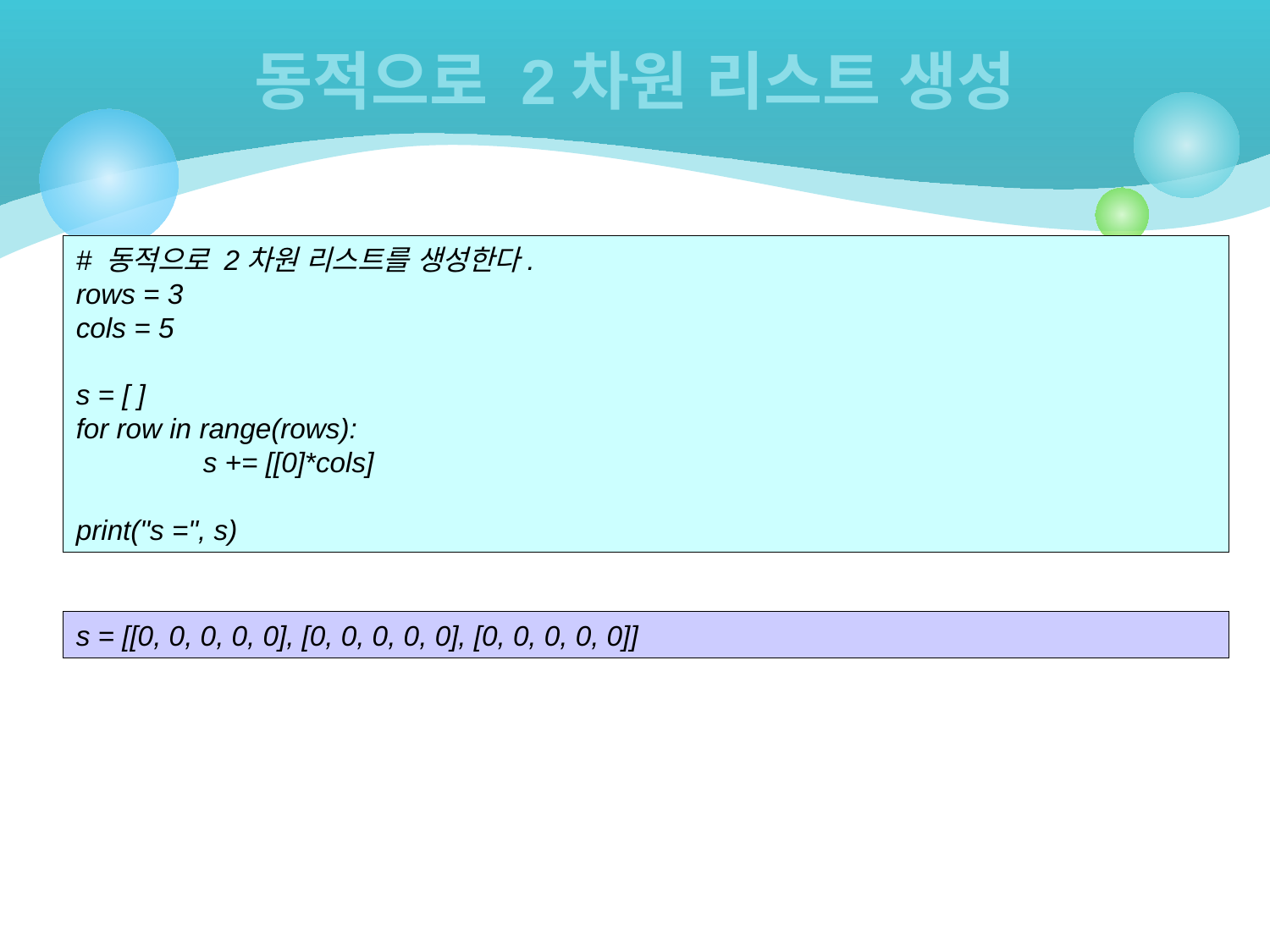

# 동적으로 2차원 리스트 생성
# 동적으로 2차원 리스트를 생성한다.
rows = 3
cols = 5

s = [ ]
for row in range(rows):
	s += [[0]*cols]

print("s =", s)
s = [[0, 0, 0, 0, 0], [0, 0, 0, 0, 0], [0, 0, 0, 0, 0]]